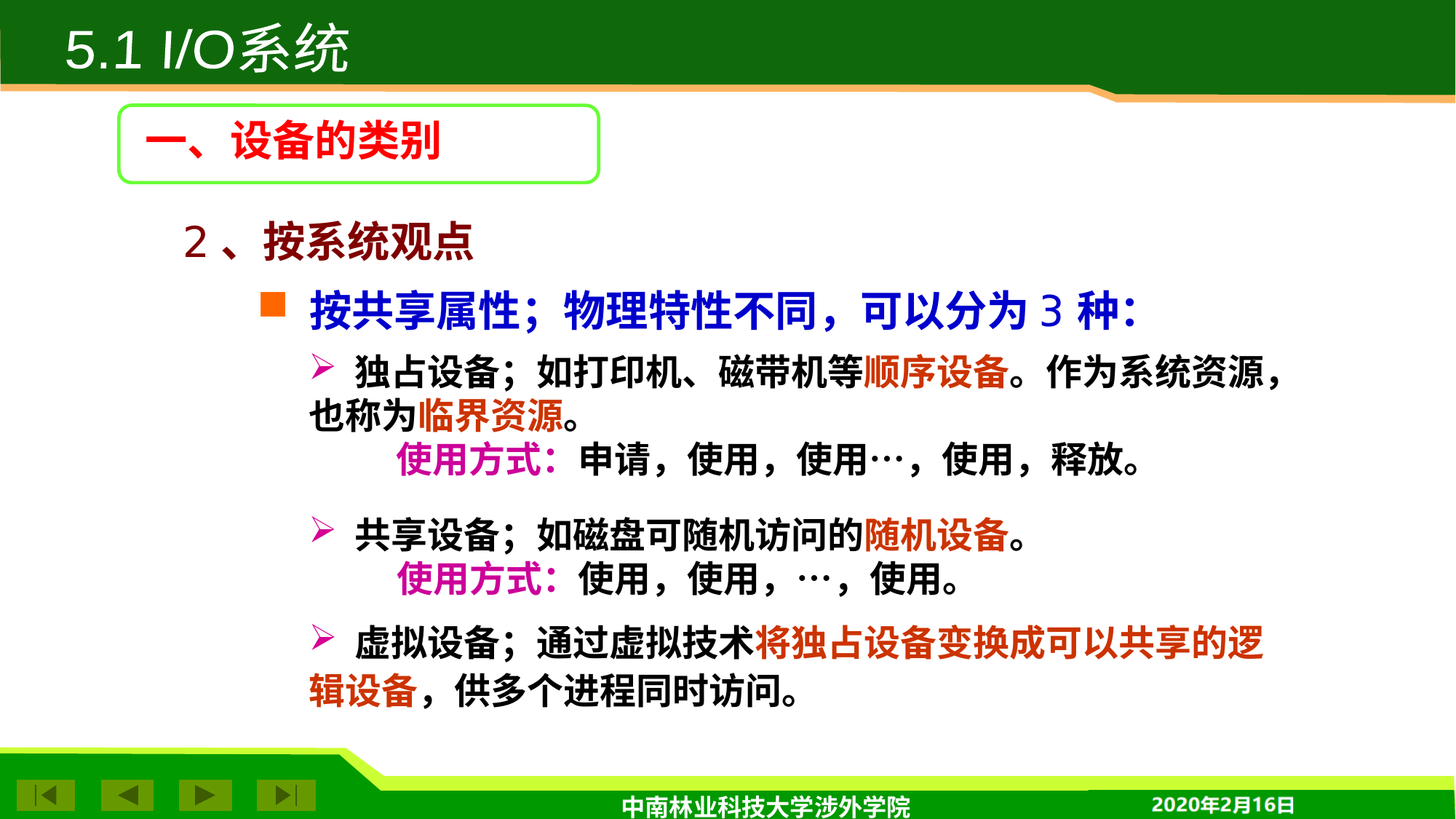

5.1 I/O系统

一、设备的类别
 2、按系统观点
 按共享属性；物理特性不同，可以分为3种：
 独占设备；如打印机、磁带机等顺序设备。作为系统资源，也称为临界资源。
   使用方式：申请，使用，使用…，使用，释放。
 共享设备；如磁盘可随机访问的随机设备。
   使用方式：使用，使用，…，使用。
 虚拟设备；通过虚拟技术将独占设备变换成可以共享的逻辑设备，供多个进程同时访问。